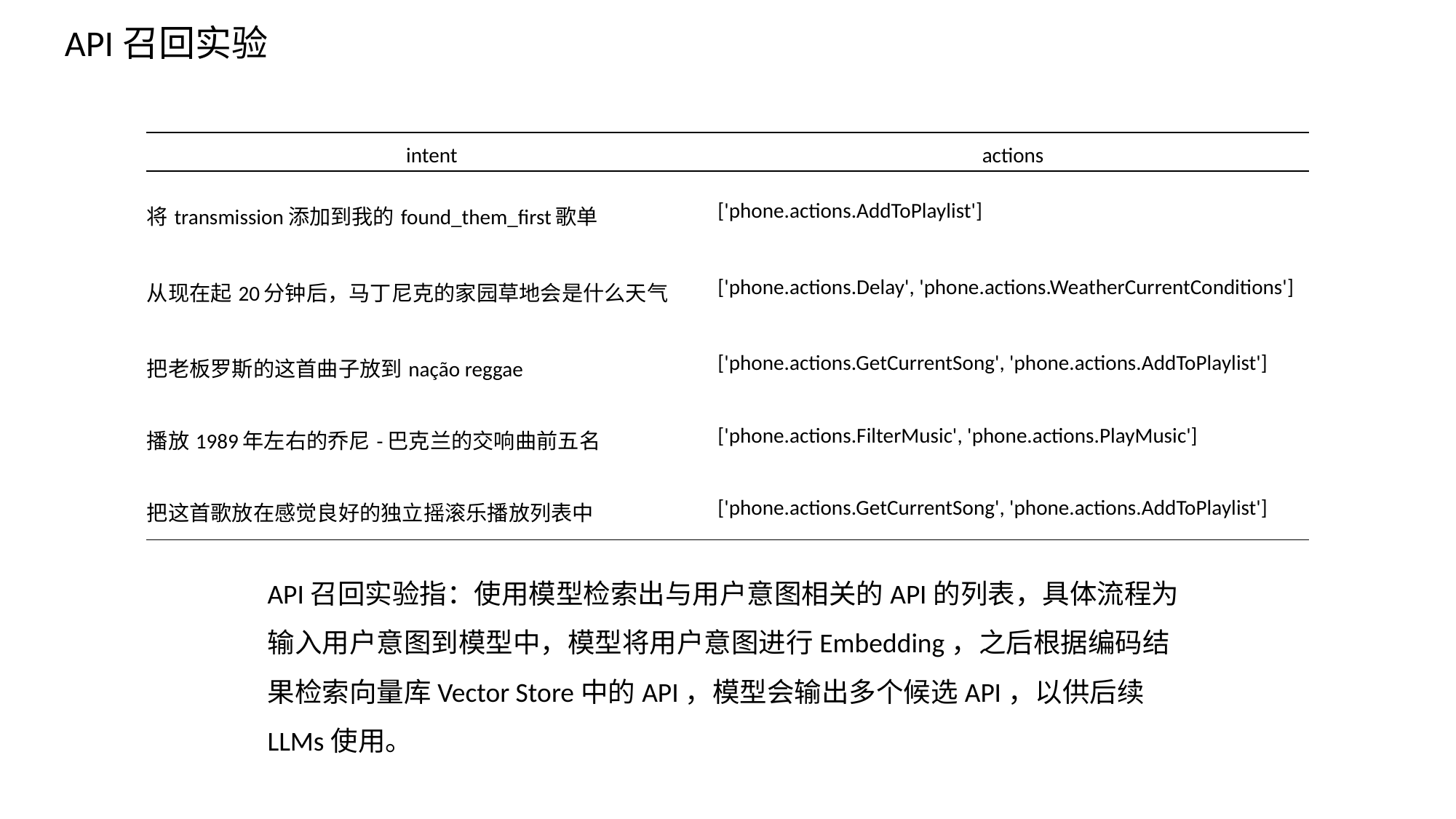

API召回实验
| intent | actions |
| --- | --- |
| 将transmission添加到我的found\_them\_first歌单 | ['phone.actions.AddToPlaylist'] |
| 从现在起20分钟后，马丁尼克的家园草地会是什么天气 | ['phone.actions.Delay', 'phone.actions.WeatherCurrentConditions'] |
| 把老板罗斯的这首曲子放到nação reggae | ['phone.actions.GetCurrentSong', 'phone.actions.AddToPlaylist'] |
| 播放1989年左右的乔尼-巴克兰的交响曲前五名 | ['phone.actions.FilterMusic', 'phone.actions.PlayMusic'] |
| 把这首歌放在感觉良好的独立摇滚乐播放列表中 | ['phone.actions.GetCurrentSong', 'phone.actions.AddToPlaylist'] |
API召回实验指：使用模型检索出与用户意图相关的API的列表，具体流程为输入用户意图到模型中，模型将用户意图进行Embedding，之后根据编码结果检索向量库Vector Store中的API，模型会输出多个候选API，以供后续LLMs使用。